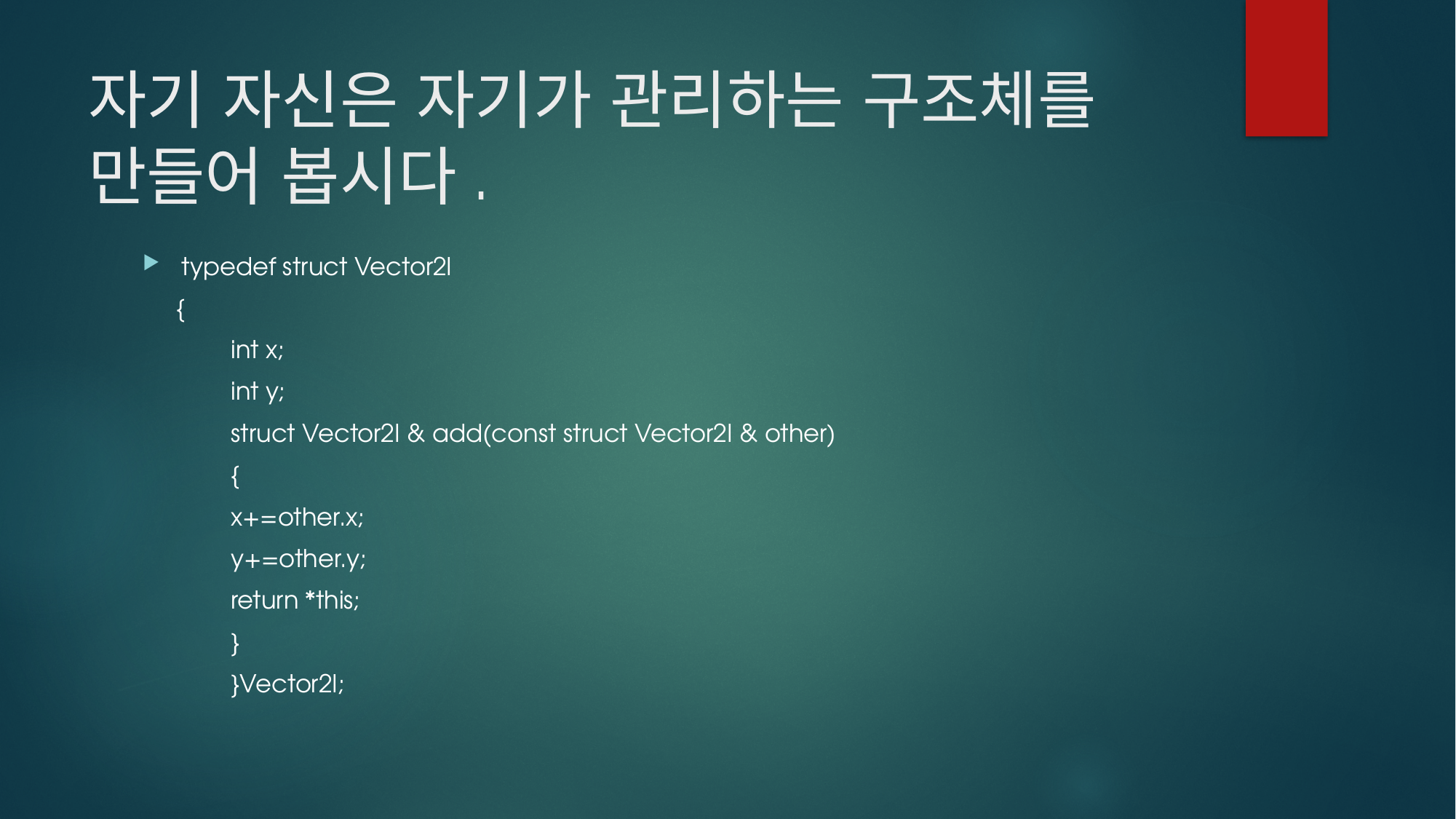

# 자기 자신은 자기가 관리하는 구조체를 만들어 봅시다.
typedef struct Vector2I
     {
		int x;
		int y;
		struct Vector2I & add(const struct Vector2I & other)
		{
			x+=other.x;
			y+=other.y;
			return *this;
		}
	}Vector2I;